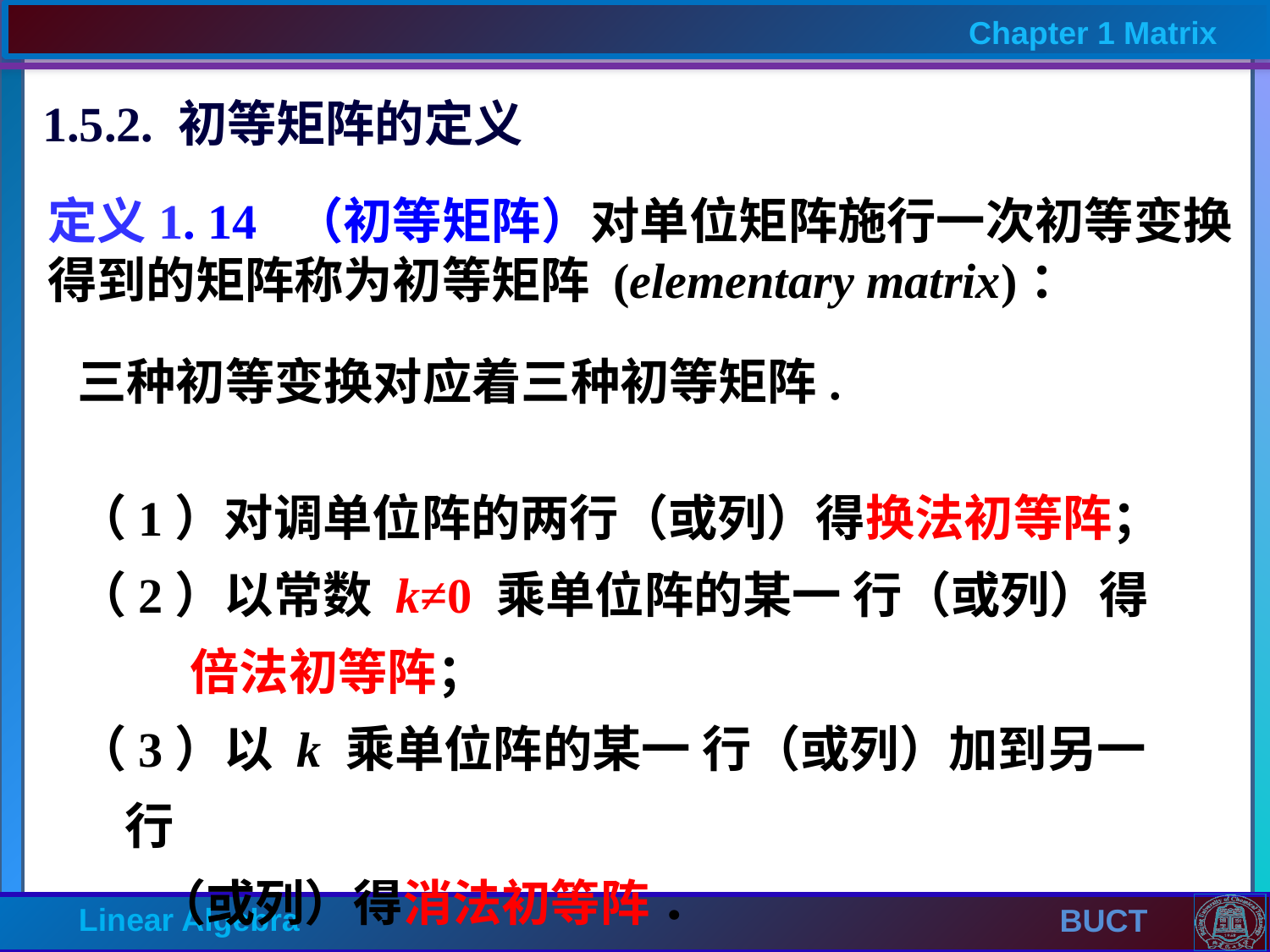

1.5.2. 初等矩阵的定义
定义1. 14  （初等矩阵）对单位矩阵施行一次初等变换得到的矩阵称为初等矩阵 (elementary matrix)：
三种初等变换对应着三种初等矩阵.

（1）对调单位阵的两行（或列）得换法初等阵；
（2）以常数 k≠0 乘单位阵的某一 行（或列）得
         倍法初等阵；
（3）以 k 乘单位阵的某一 行（或列）加到另一 行
      （或列）得消法初等阵 ．